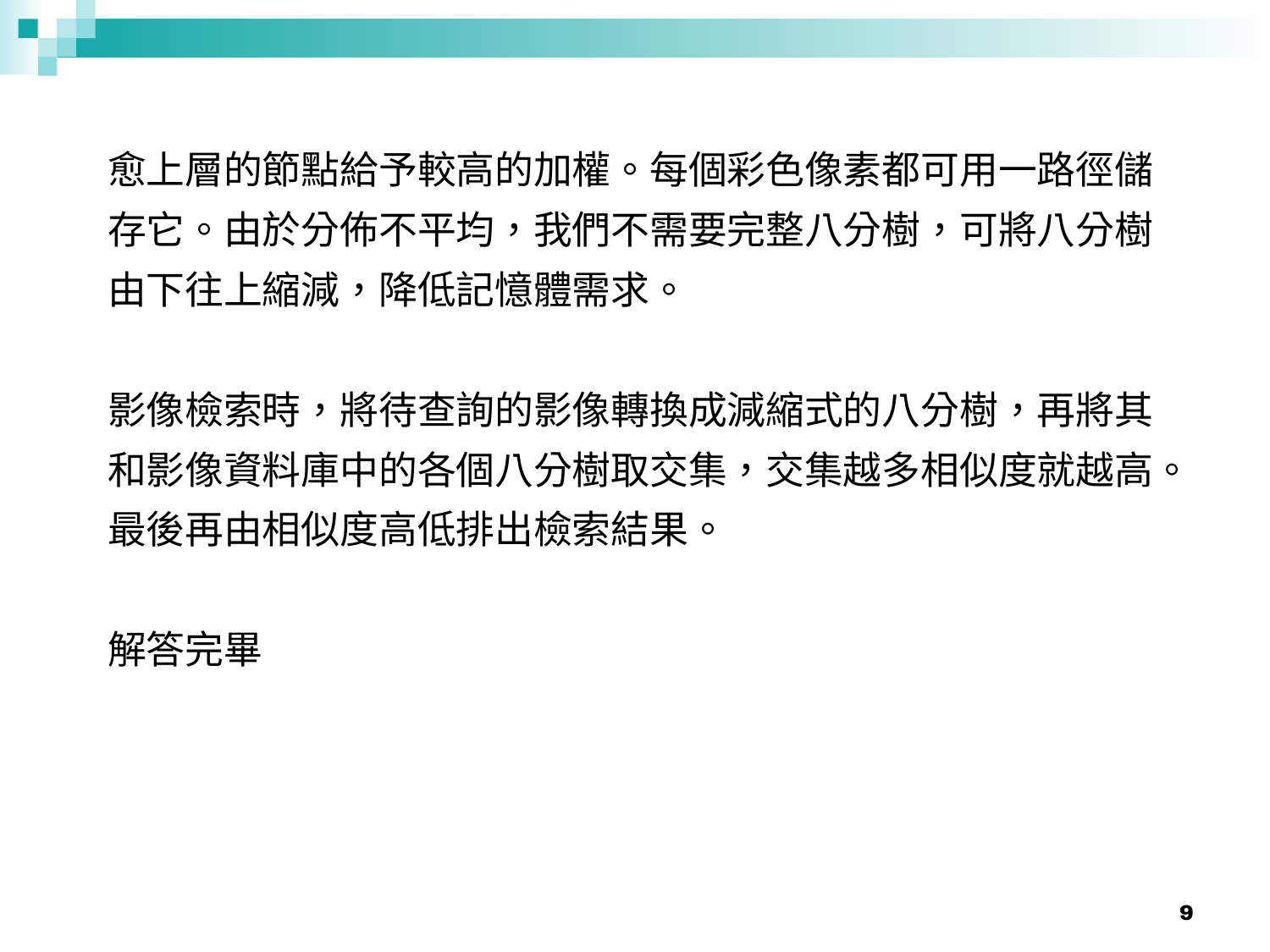

愈上層的節點給予較高的加權。每個彩色像素都可用一路徑儲存它。由於分佈不平均，我們不需要完整八分樹，可將八分樹由下往上縮減，降低記憶體需求。
影像檢索時，將待查詢的影像轉換成減縮式的八分樹，再將其和影像資料庫中的各個八分樹取交集，交集越多相似度就越高。最後再由相似度高低排出檢索結果。

解答完畢
9